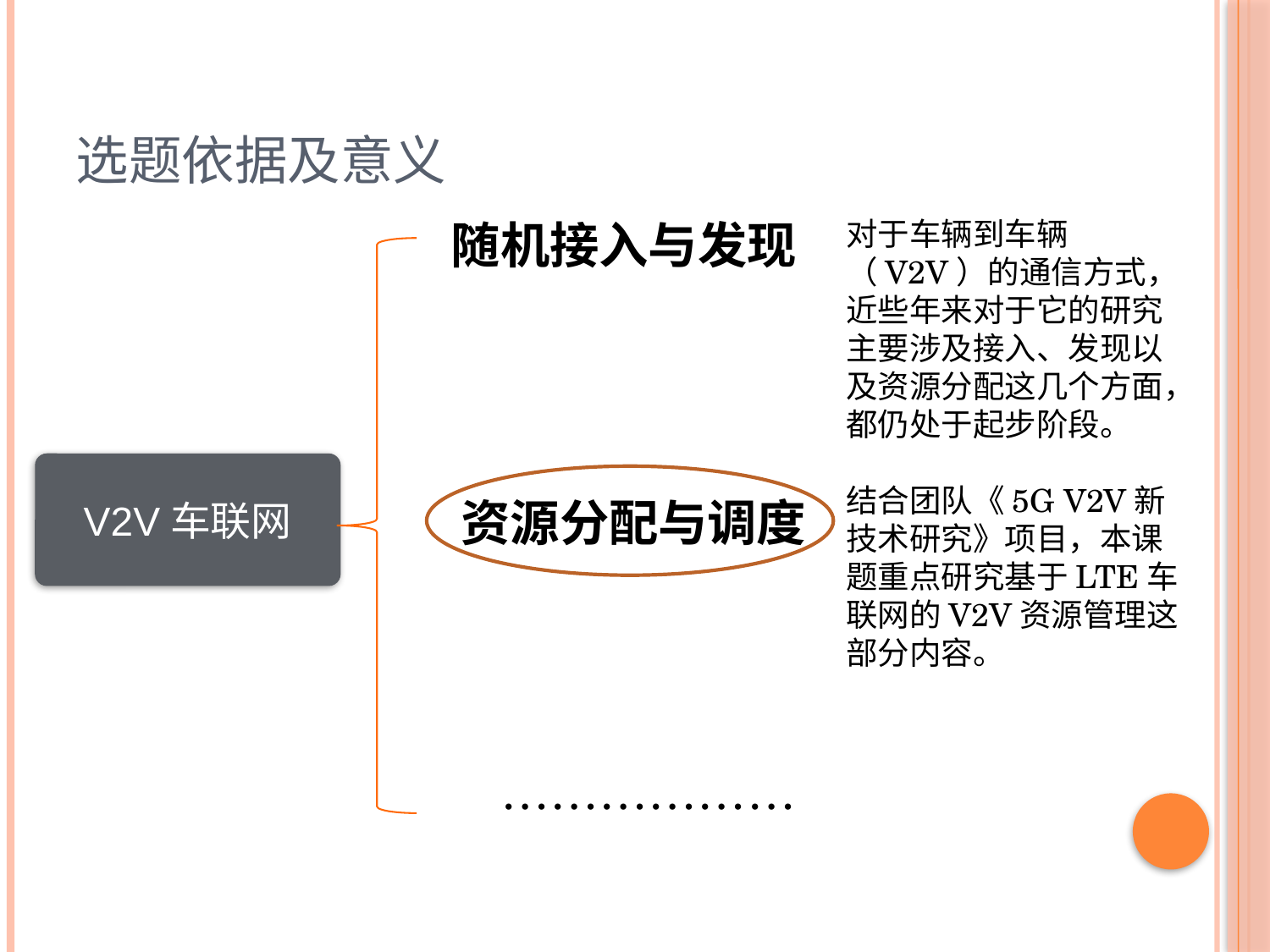

# 选题依据及意义
随机接入与发现
对于车辆到车辆（V2V）的通信方式，近些年来对于它的研究主要涉及接入、发现以及资源分配这几个方面，都仍处于起步阶段。

结合团队《5G V2V新技术研究》项目，本课题重点研究基于LTE车联网的V2V资源管理这部分内容。

V2V车联网

资源分配与调度
………………